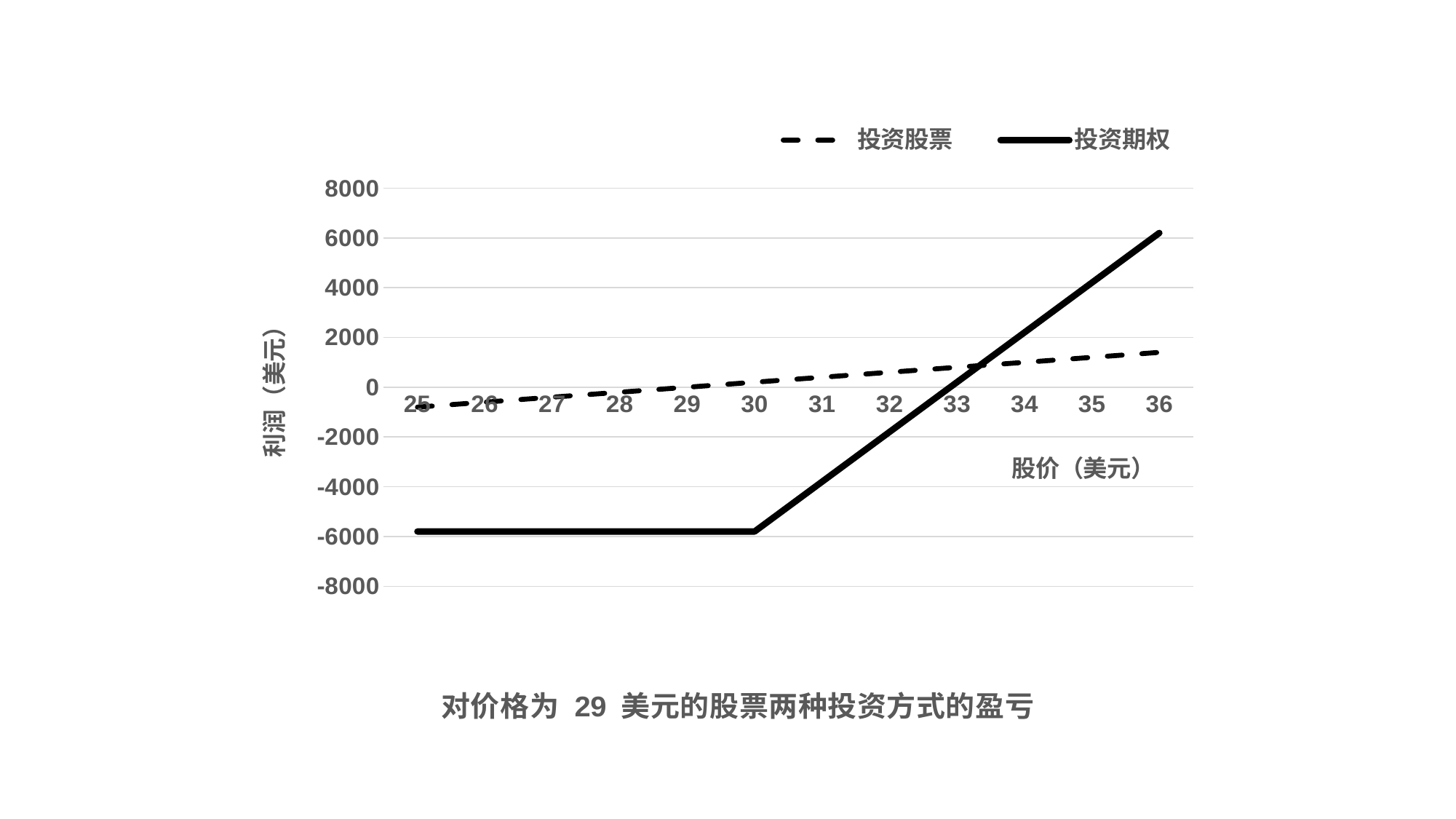

### Chart: 对价格为 29 美元的股票两种投资方式的盈亏

| Category | 投资股票 | 投资期权 |
|---|---|---|
| 25 | -800.0 | -5800.0 |
| 26 | -600.0 | -5800.0 |
| 27 | -400.0 | -5800.0 |
| 28 | -200.0 | -5800.0 |
| 29 | 0.0 | -5800.0 |
| 30 | 200.0 | -5800.0 |
| 31 | 400.0 | -3800.0 |
| 32 | 600.0 | -1800.0 |
| 33 | 800.0 | 200.0 |
| 34 | 1000.0 | 2200.0 |
| 35 | 1200.0 | 4200.0 |
| 36 | 1400.0 | 6200.0 |